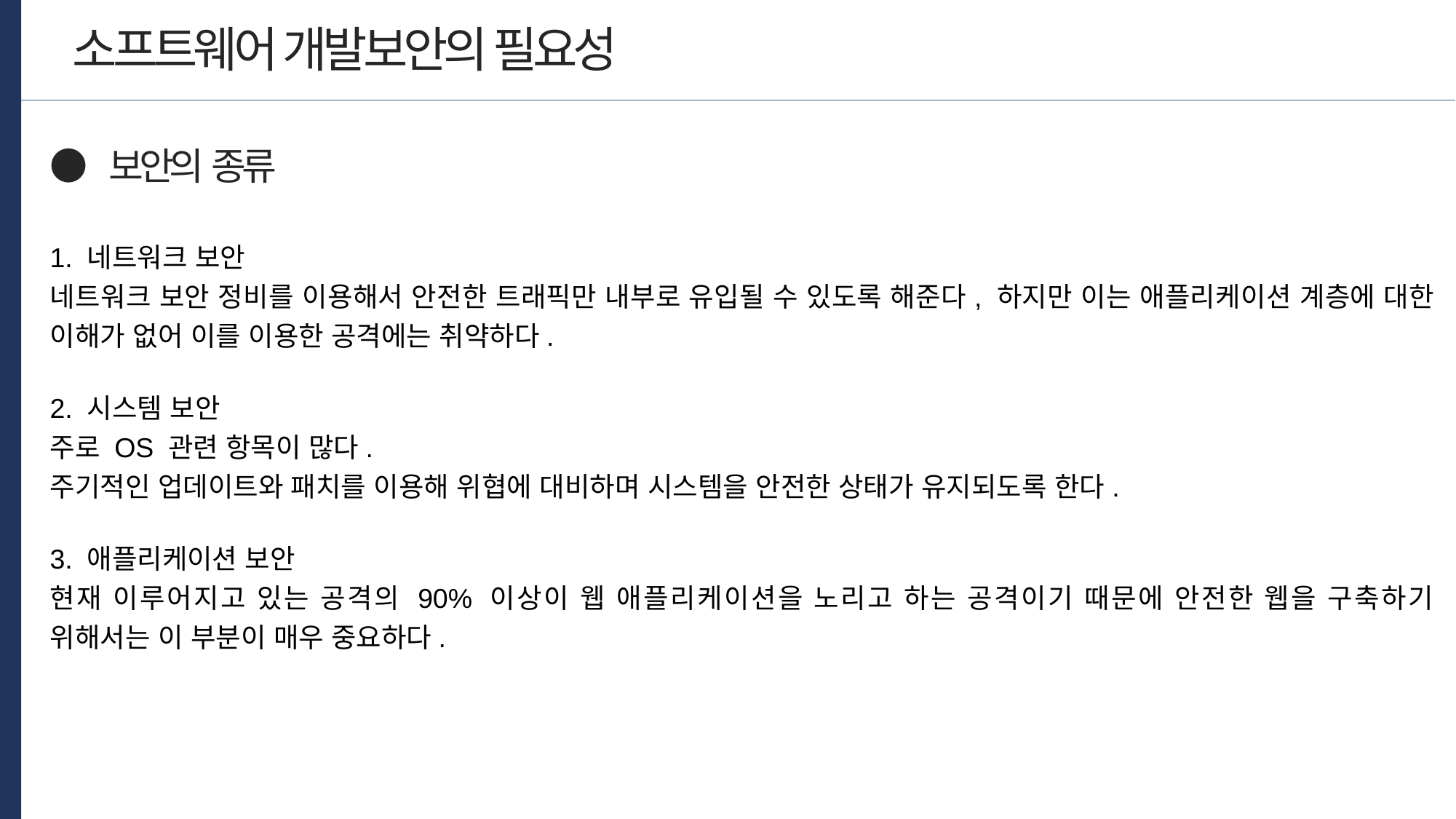

소프트웨어 개발보안의 필요성
●  보안의  종류
1. 네트워크 보안
네트워크 보안 정비를 이용해서 안전한 트래픽만 내부로 유입될 수 있도록 해준다, 하지만 이는 애플리케이션 계층에 대한 이해가 없어 이를 이용한 공격에는 취약하다.
2. 시스템 보안
주로 OS 관련 항목이 많다.
주기적인 업데이트와 패치를 이용해 위협에 대비하며 시스템을 안전한 상태가 유지되도록 한다.
3. 애플리케이션 보안
현재 이루어지고 있는 공격의 90% 이상이 웹 애플리케이션을 노리고 하는 공격이기 때문에 안전한 웹을 구축하기 위해서는 이 부분이 매우 중요하다.